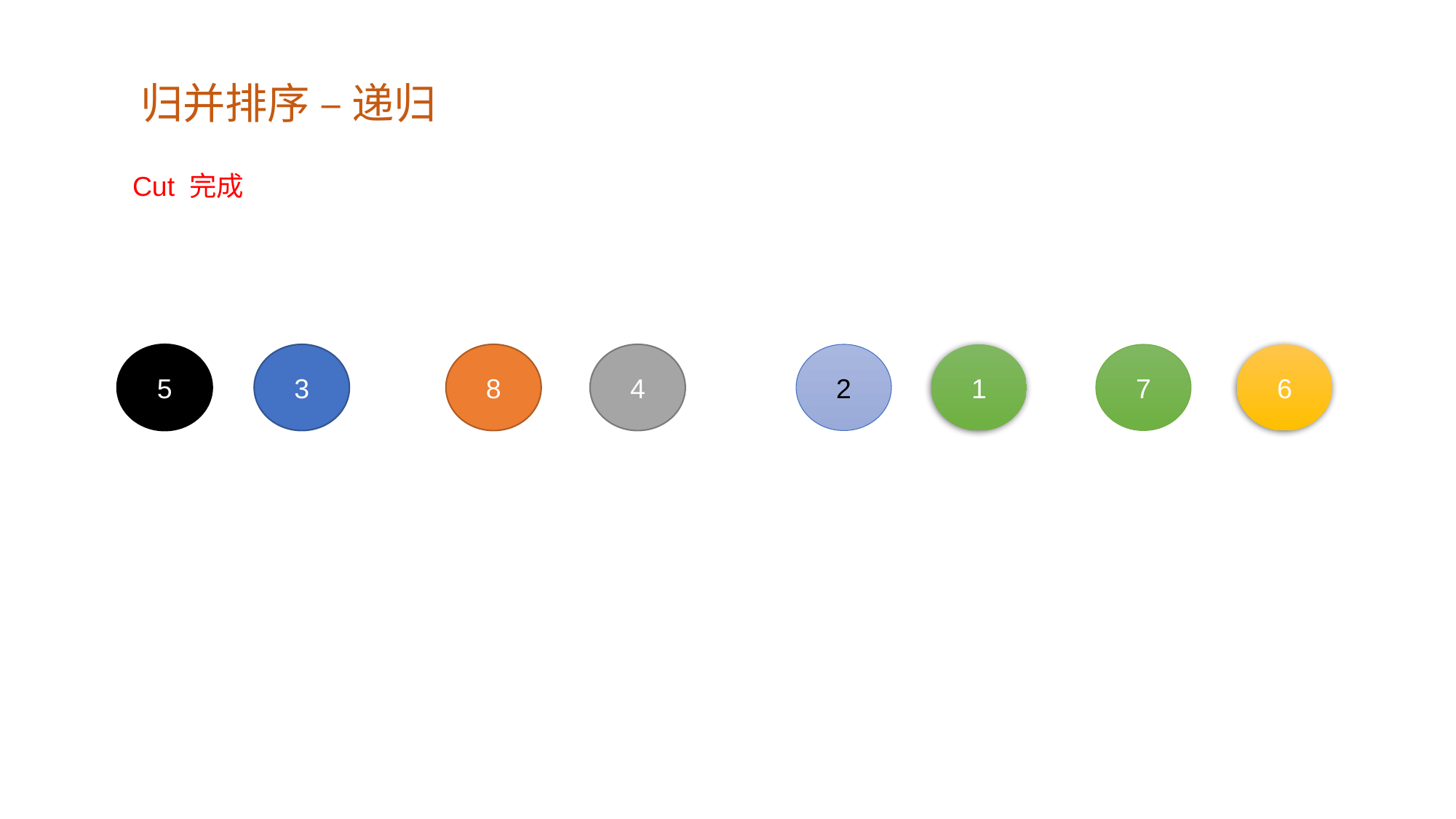

归并排序 – 递归
Cut 完成
5
3
8
4
2
1
7
6